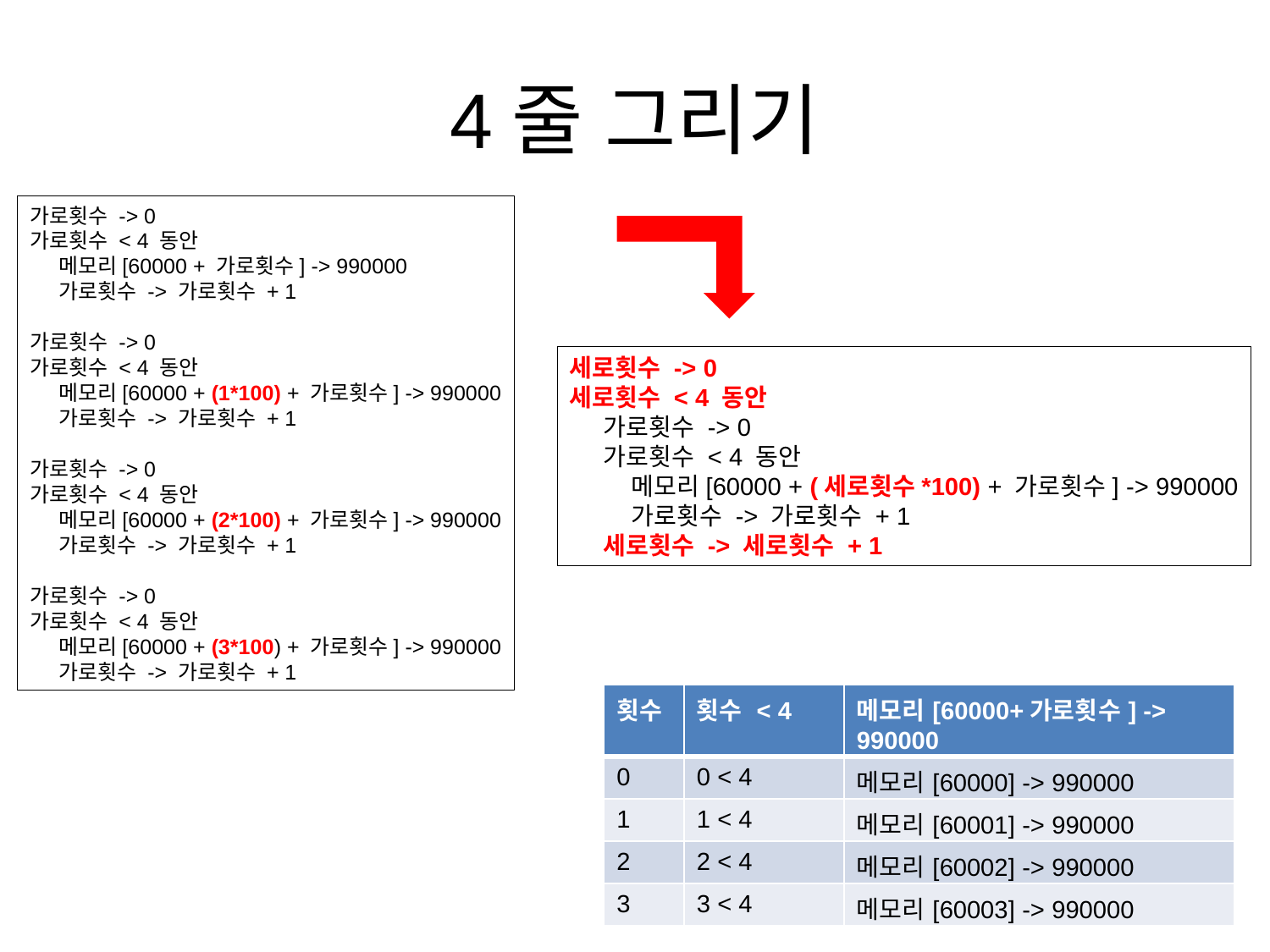

# 4줄 그리기
가로횟수 -> 0
가로횟수 < 4 동안
    메모리[60000 + 가로횟수] -> 990000
    가로횟수 -> 가로횟수 + 1

가로횟수 -> 0
가로횟수 < 4 동안
    메모리[60000 + (1*100) + 가로횟수] -> 990000
    가로횟수 -> 가로횟수 + 1

가로횟수 -> 0
가로횟수 < 4 동안
    메모리[60000 + (2*100) + 가로횟수] -> 990000
    가로횟수 -> 가로횟수 + 1

가로횟수 -> 0
가로횟수 < 4 동안
    메모리[60000 + (3*100) + 가로횟수] -> 990000
    가로횟수 -> 가로횟수 + 1

세로횟수 -> 0
세로횟수 < 4 동안
    가로횟수 -> 0
    가로횟수 < 4 동안
        메모리[60000 + (세로횟수*100) + 가로횟수] -> 990000
        가로횟수 -> 가로횟수 + 1
    세로횟수 -> 세로횟수 + 1
| 횟수 | 횟수 < 4 | 메모리[60000+가로횟수] -> 990000 |
| --- | --- | --- |
| 0 | 0 < 4 | 메모리[60000] -> 990000 |
| 1 | 1 < 4 | 메모리[60001] -> 990000 |
| 2 | 2 < 4 | 메모리[60002] -> 990000 |
| 3 | 3 < 4 | 메모리[60003] -> 990000 |